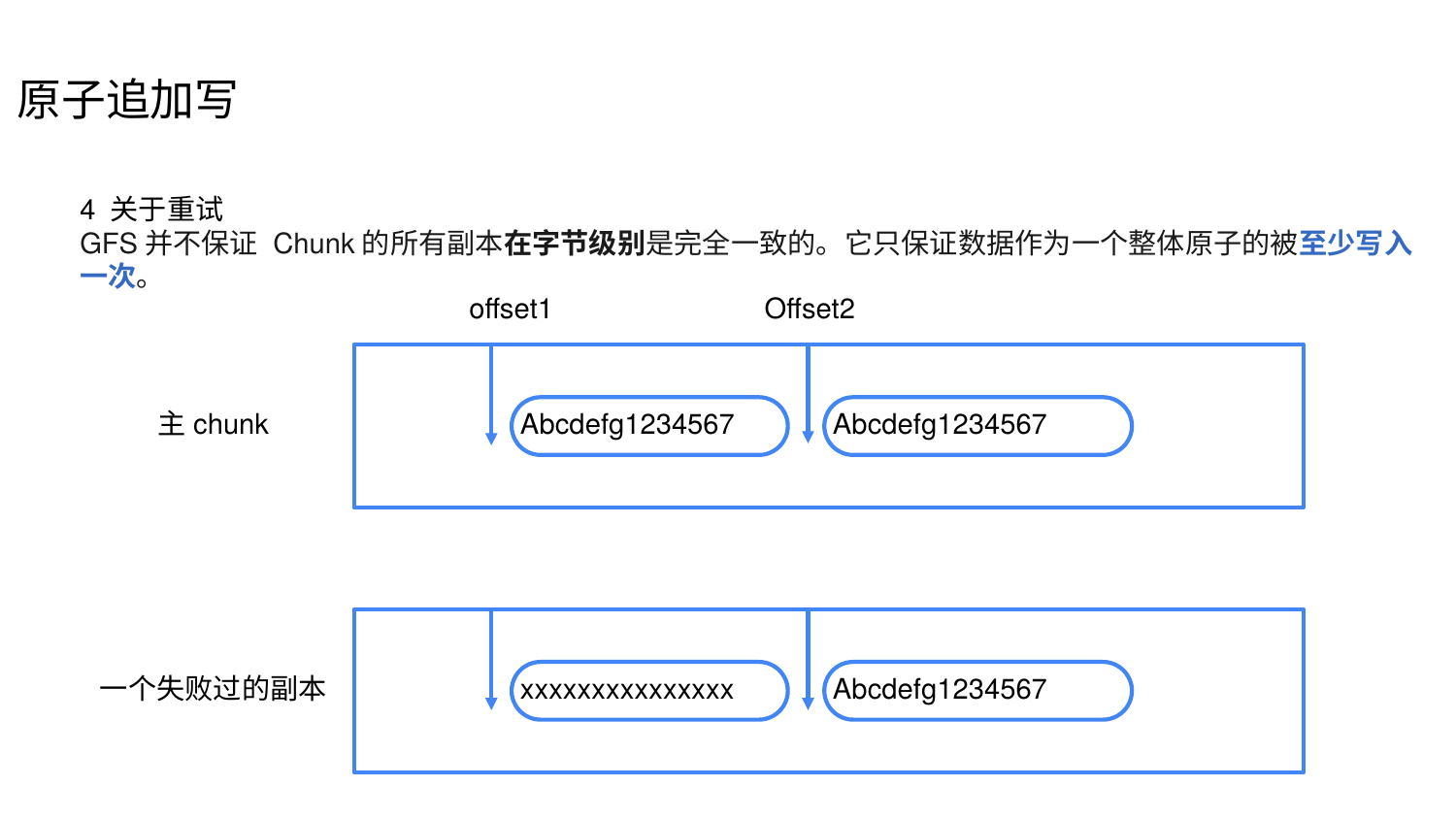

# 原子追加写
4 关于重试
GFS并不保证 Chunk的所有副本在字节级别是完全一致的。它只保证数据作为一个整体原子的被至少写入一次。
offset1
Offset2

Abcdefg1234567
Abcdefg1234567
主chunk

xxxxxxxxxxxxxxx
Abcdefg1234567
一个失败过的副本